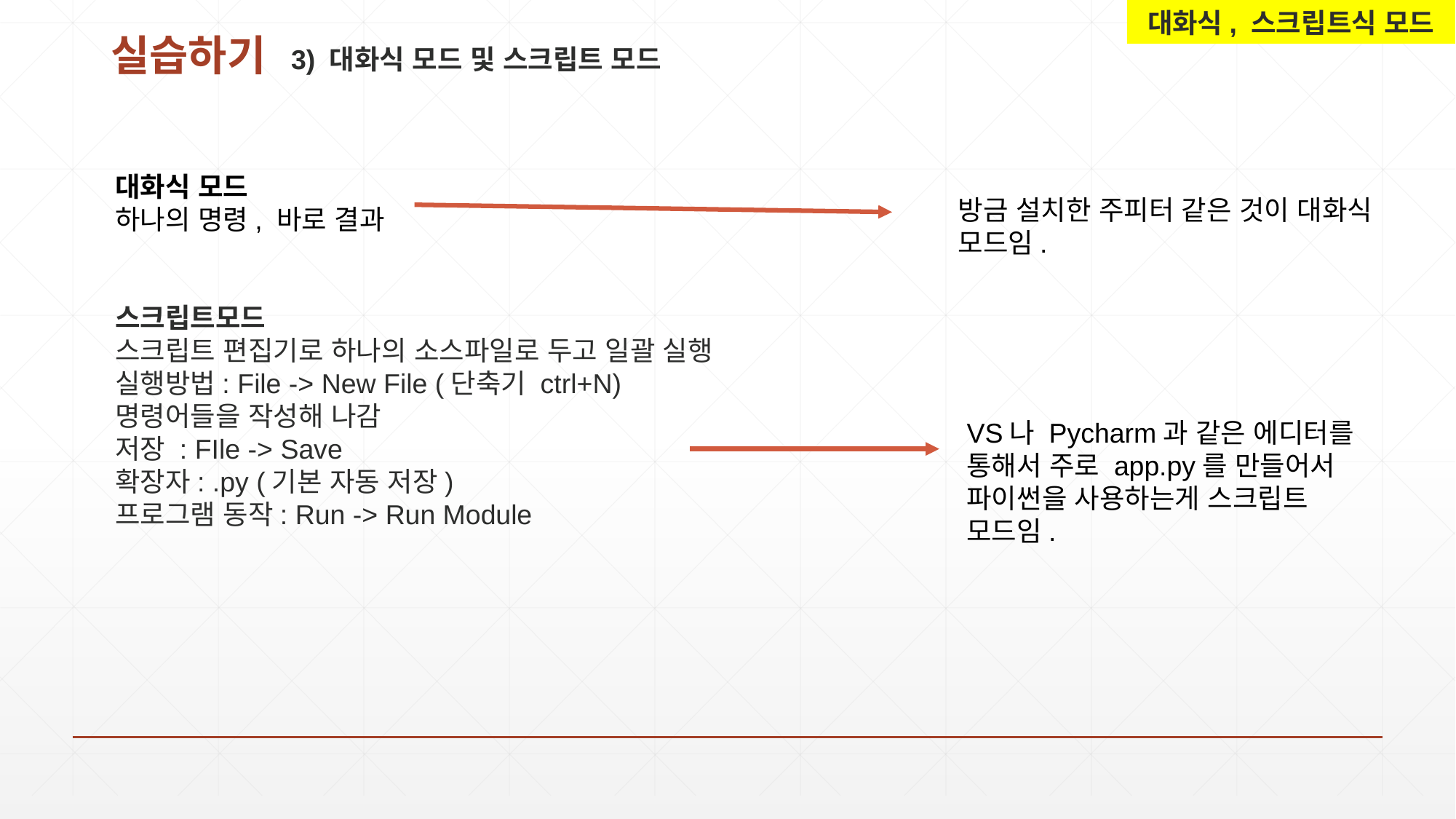

대화식, 스크립트식 모드
# 실습하기
3) 대화식 모드 및 스크립트 모드
대화식 모드
하나의 명령, 바로 결과

스크립트모드
스크립트 편집기로 하나의 소스파일로 두고 일괄 실행
실행방법: File -> New File (단축기 ctrl+N)
명령어들을 작성해 나감
저장 : FIle -> Save
확장자: .py (기본 자동 저장)
프로그램 동작: Run -> Run Module

방금 설치한 주피터 같은 것이 대화식 모드임.
VS나 Pycharm과 같은 에디터를 통해서 주로 app.py를 만들어서 파이썬을 사용하는게 스크립트 모드임.